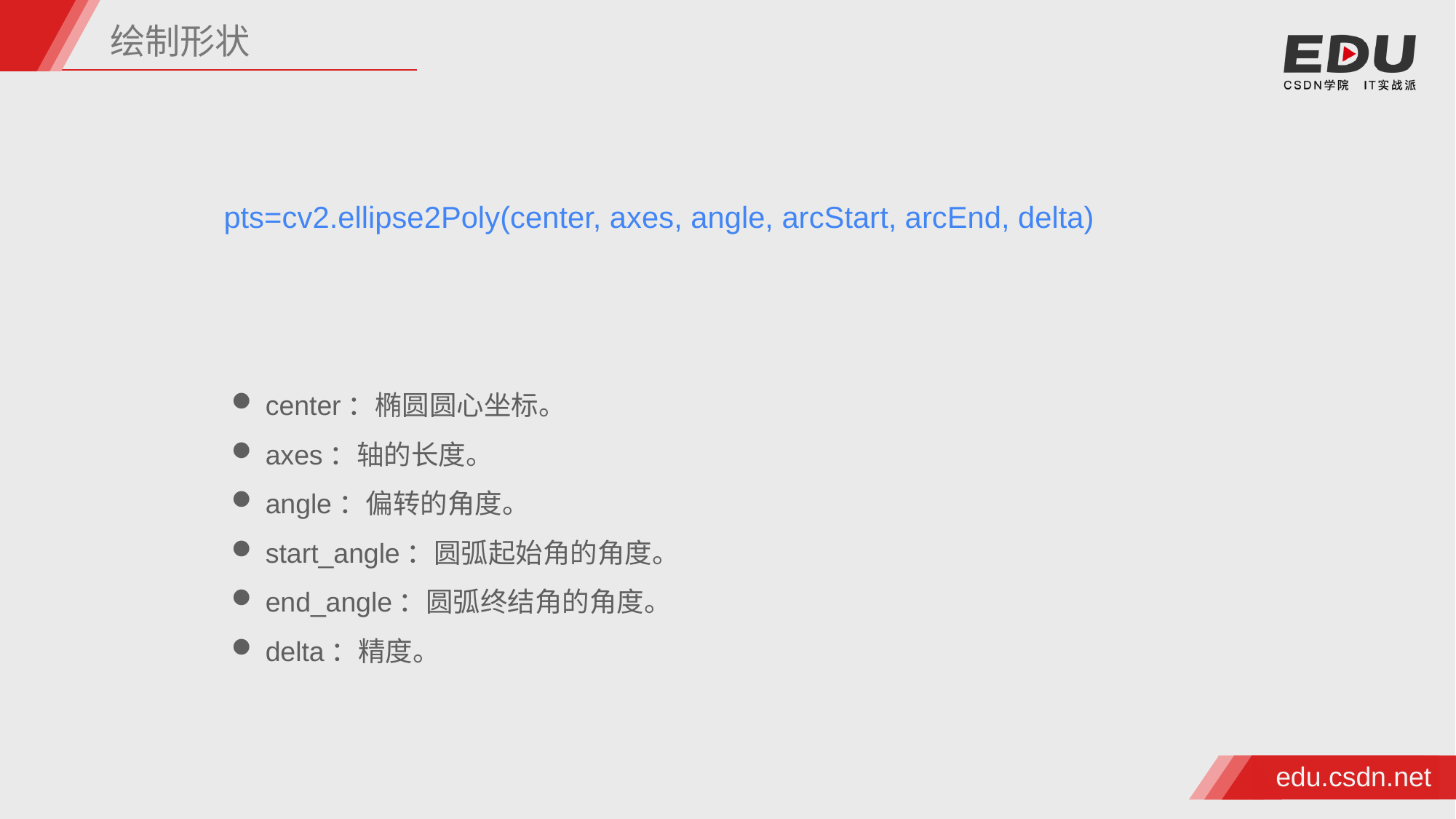

绘制形状
pts=cv2.ellipse2Poly(center, axes, angle, arcStart, arcEnd, delta)
center：椭圆圆心坐标。
axes：轴的长度。
angle：偏转的角度。
start_angle：圆弧起始角的角度。
end_angle：圆弧终结角的角度。
delta：精度。